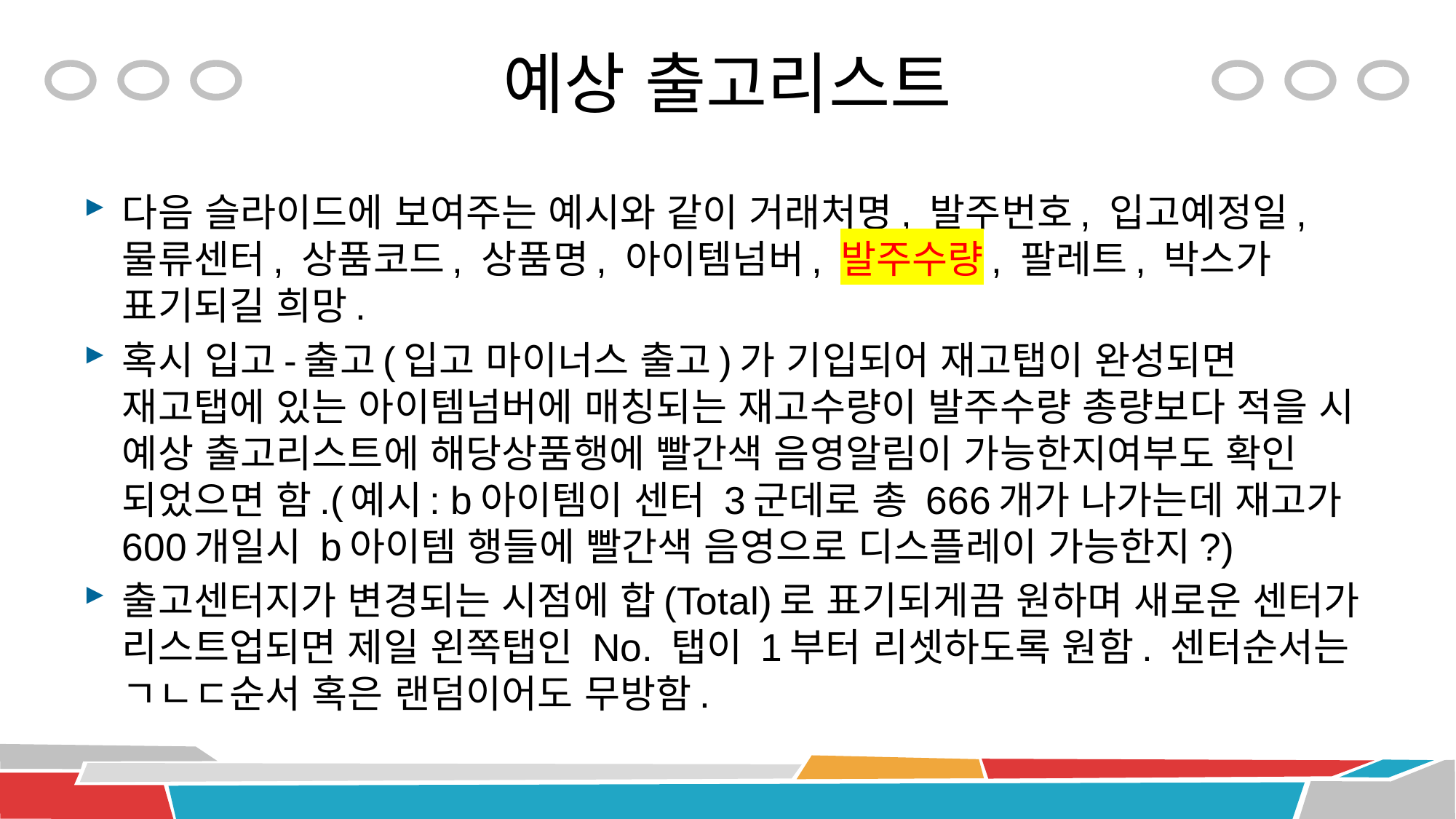

# 예상 출고리스트
다음 슬라이드에 보여주는 예시와 같이 거래처명, 발주번호, 입고예정일, 물류센터, 상품코드, 상품명, 아이템넘버, 발주수량, 팔레트, 박스가 표기되길 희망.
혹시 입고-출고(입고 마이너스 출고)가 기입되어 재고탭이 완성되면 재고탭에 있는 아이템넘버에 매칭되는 재고수량이 발주수량 총량보다 적을 시 예상 출고리스트에 해당상품행에 빨간색 음영알림이 가능한지여부도 확인 되었으면 함.(예시: b아이템이 센터 3군데로 총 666개가 나가는데 재고가 600개일시 b아이템 행들에 빨간색 음영으로 디스플레이 가능한지?)
출고센터지가 변경되는 시점에 합(Total)로 표기되게끔 원하며 새로운 센터가 리스트업되면 제일 왼쪽탭인 No. 탭이 1부터 리셋하도록 원함. 센터순서는 ㄱㄴㄷ순서 혹은 랜덤이어도 무방함.